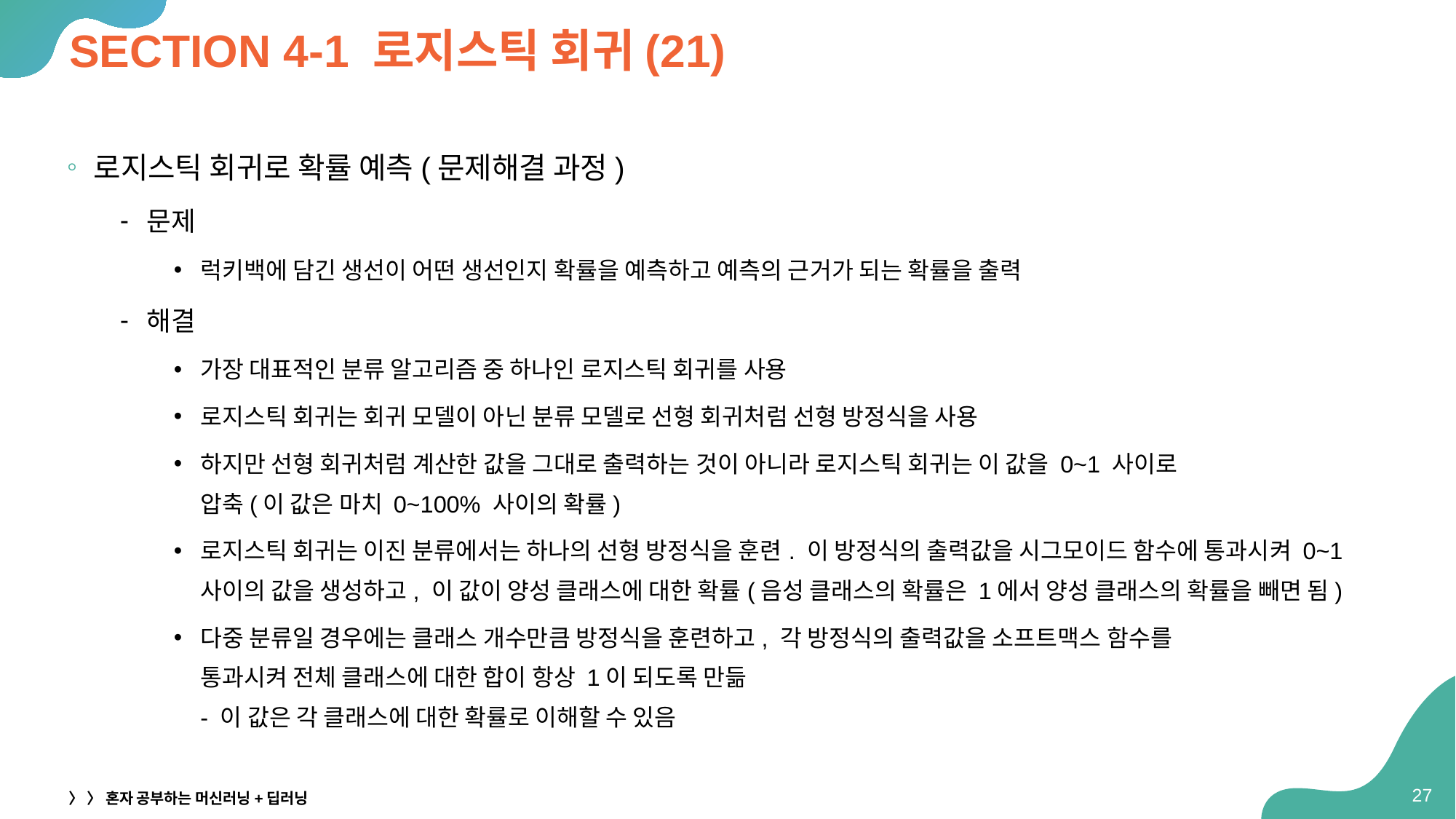

# SECTION 4-1 로지스틱 회귀(21)
로지스틱 회귀로 확률 예측(문제해결 과정)
문제
럭키백에 담긴 생선이 어떤 생선인지 확률을 예측하고 예측의 근거가 되는 확률을 출력
해결
가장 대표적인 분류 알고리즘 중 하나인 로지스틱 회귀를 사용
로지스틱 회귀는 회귀 모델이 아닌 분류 모델로 선형 회귀처럼 선형 방정식을 사용
하지만 선형 회귀처럼 계산한 값을 그대로 출력하는 것이 아니라 로지스틱 회귀는 이 값을 0~1 사이로
압축(이 값은 마치 0~100% 사이의 확률)
로지스틱 회귀는 이진 분류에서는 하나의 선형 방정식을 훈련. 이 방정식의 출력값을 시그모이드 함수에 통과시켜 0~1 사이의 값을 생성하고, 이 값이 양성 클래스에 대한 확률(음성 클래스의 확률은 1에서 양성 클래스의 확률을 빼면 됨)
다중 분류일 경우에는 클래스 개수만큼 방정식을 훈련하고, 각 방정식의 출력값을 소프트맥스 함수를
통과시켜 전체 클래스에 대한 합이 항상 1이 되도록 만듦
- 이 값은 각 클래스에 대한 확률로 이해할 수 있음
27
〉 〉 혼자 공부하는 머신러닝+딥러닝